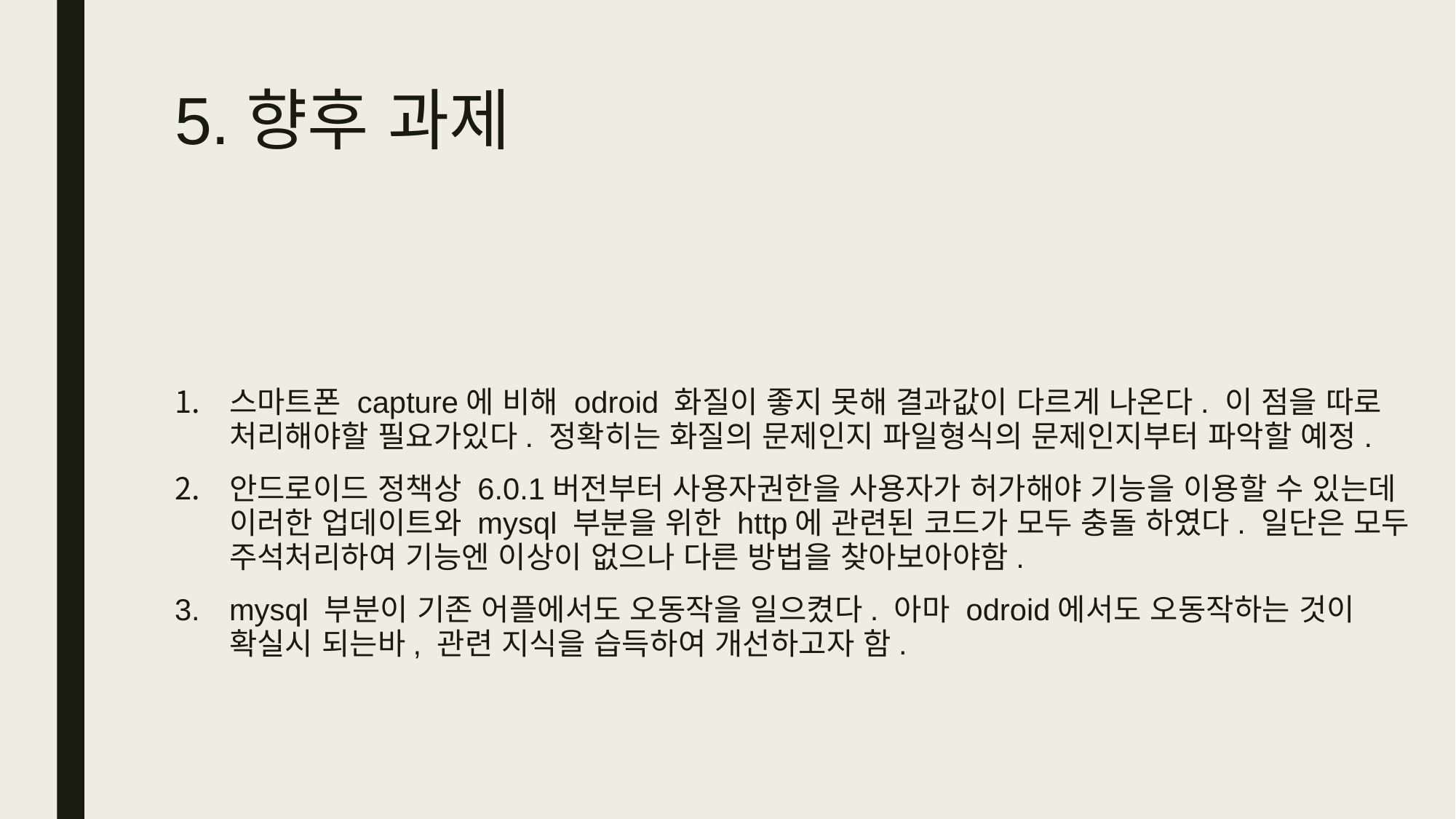

# 5.향후 과제

스마트폰 capture에 비해 odroid 화질이 좋지 못해 결과값이 다르게 나온다. 이 점을 따로 처리해야할 필요가있다. 정확히는 화질의 문제인지 파일형식의 문제인지부터 파악할 예정.
안드로이드 정책상 6.0.1버전부터 사용자권한을 사용자가 허가해야 기능을 이용할 수 있는데 이러한 업데이트와 mysql 부분을 위한 http에 관련된 코드가 모두 충돌 하였다. 일단은 모두 주석처리하여 기능엔 이상이 없으나 다른 방법을 찾아보아야함.
mysql 부분이 기존 어플에서도 오동작을 일으켰다. 아마 odroid에서도 오동작하는 것이 확실시 되는바, 관련 지식을 습득하여 개선하고자 함.